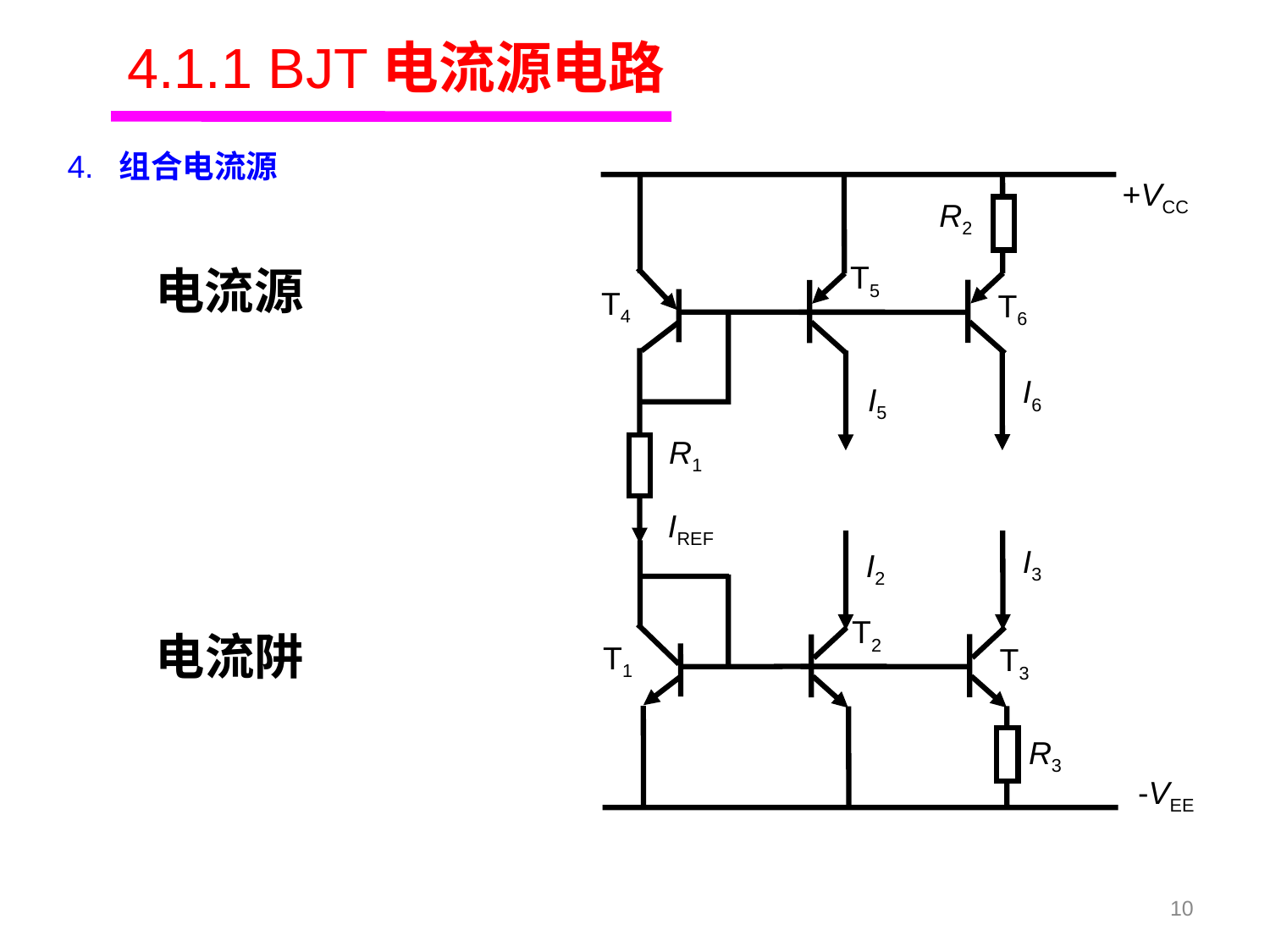

4.1.1 BJT电流源电路

4.  组合电流源
+VCC

R2

T5

T4
T6

I6
I5

R1

IREF

I3
I2

T2

T1
T3

R3

-VEE

电流源
电流阱
10